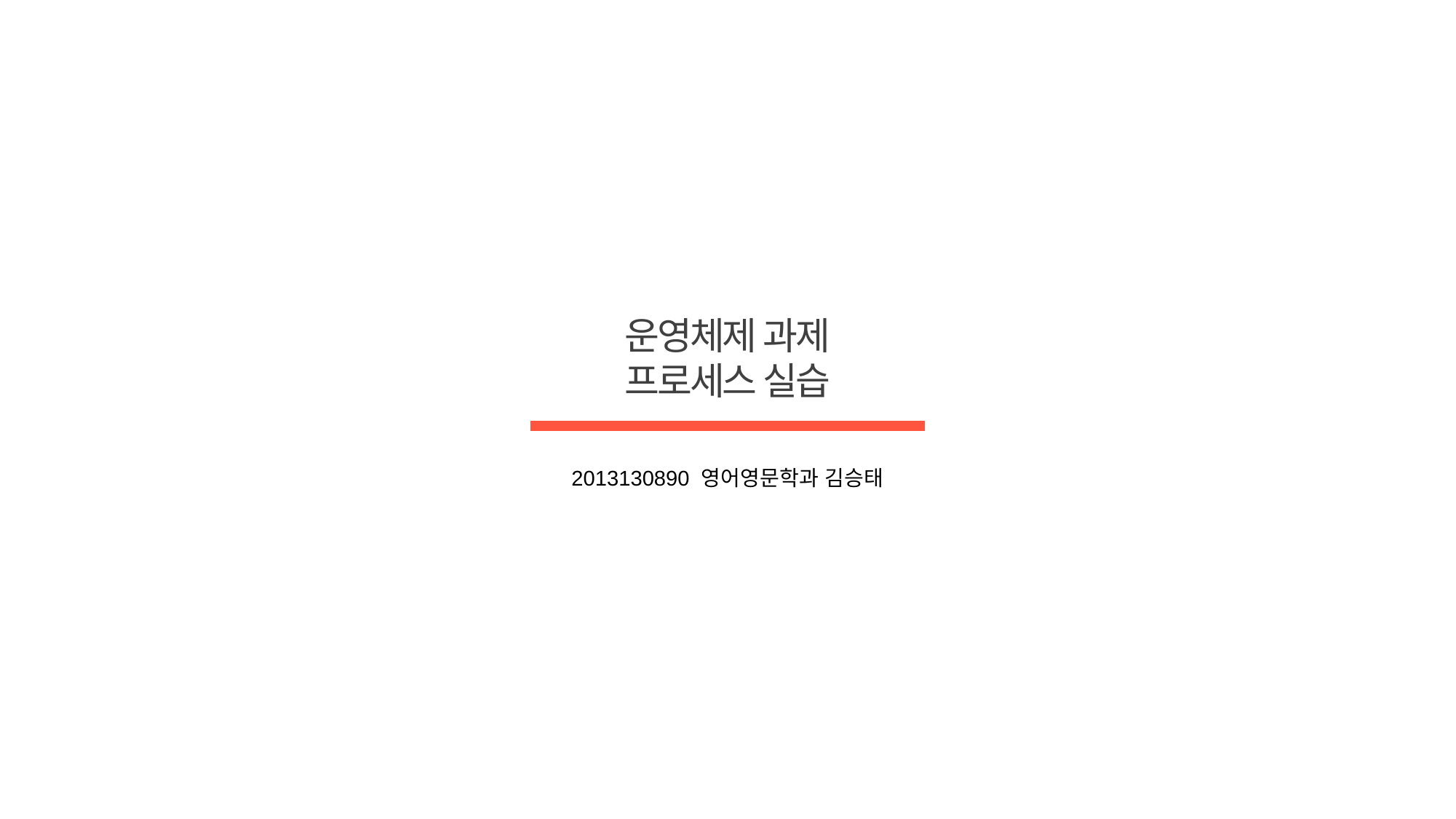

운영체제 과제
프로세스 실습
2013130890 영어영문학과 김승태